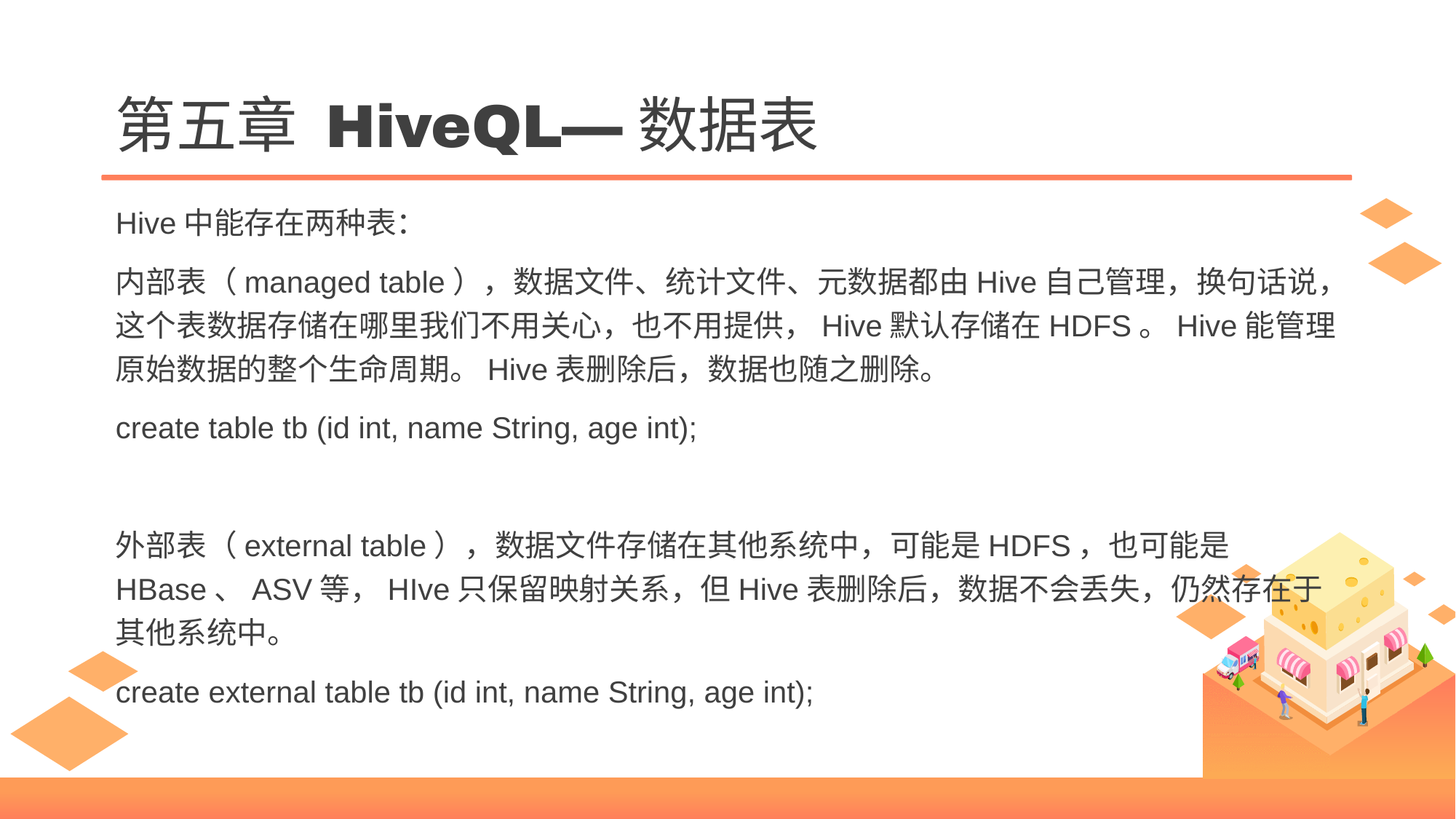

# 第五章 HiveQL—数据表
Hive中能存在两种表：
内部表（managed table），数据文件、统计文件、元数据都由Hive自己管理，换句话说，这个表数据存储在哪里我们不用关心，也不用提供，Hive默认存储在HDFS。Hive能管理原始数据的整个生命周期。Hive表删除后，数据也随之删除。
create table tb (id int, name String, age int);

外部表（external table），数据文件存储在其他系统中，可能是HDFS，也可能是HBase、ASV等，HIve只保留映射关系，但Hive表删除后，数据不会丢失，仍然存在于其他系统中。
create external table tb (id int, name String, age int);